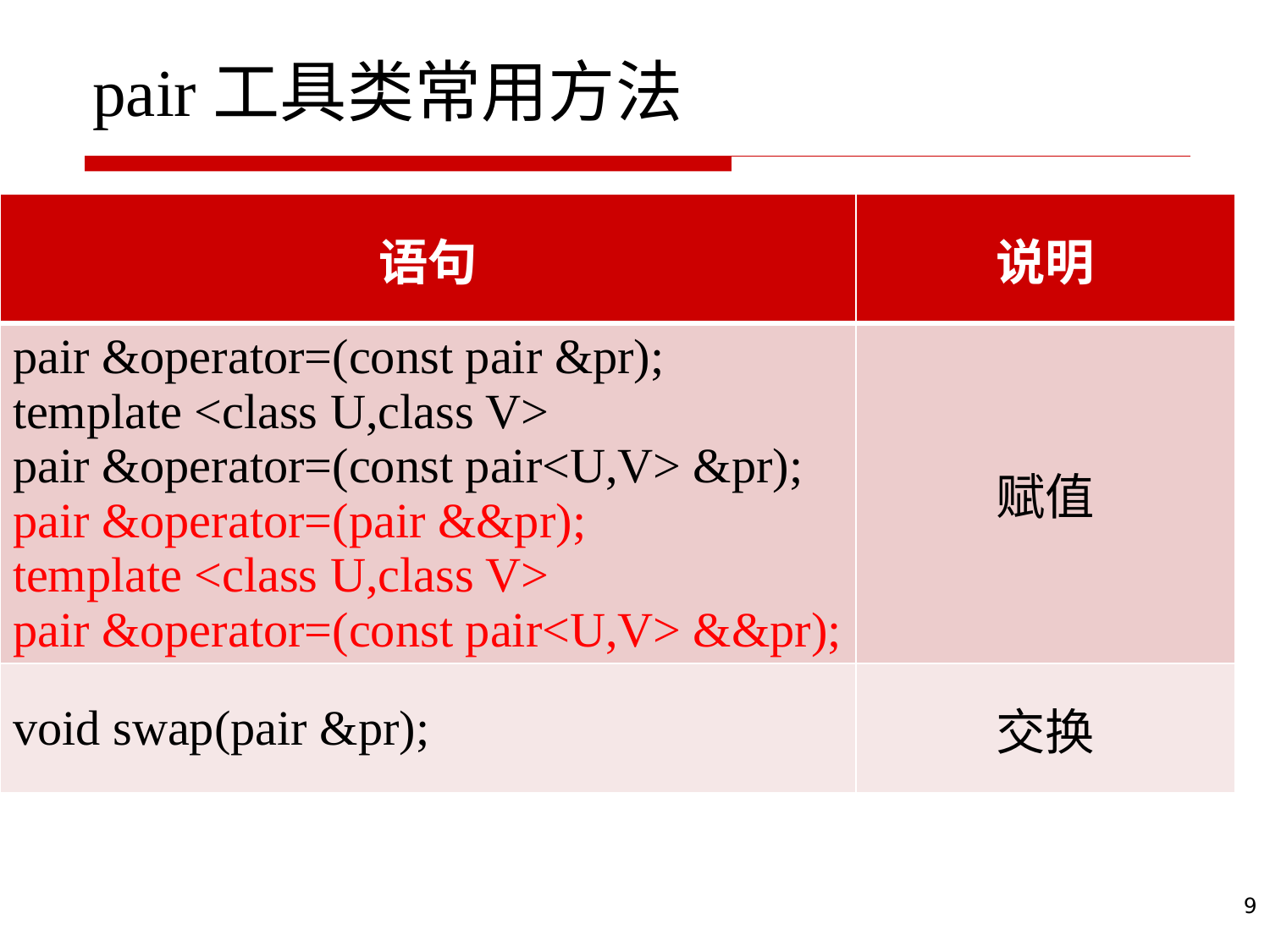

# pair工具类常用方法

| 语句 | 说明 |
| --- | --- |
| pair &operator=(const pair &pr); template <class U,class V> pair &operator=(const pair<U,V> &pr); pair &operator=(pair &&pr); template <class U,class V> pair &operator=(const pair<U,V> &&pr); | 赋值 |
| void swap(pair &pr); | 交换 |
9